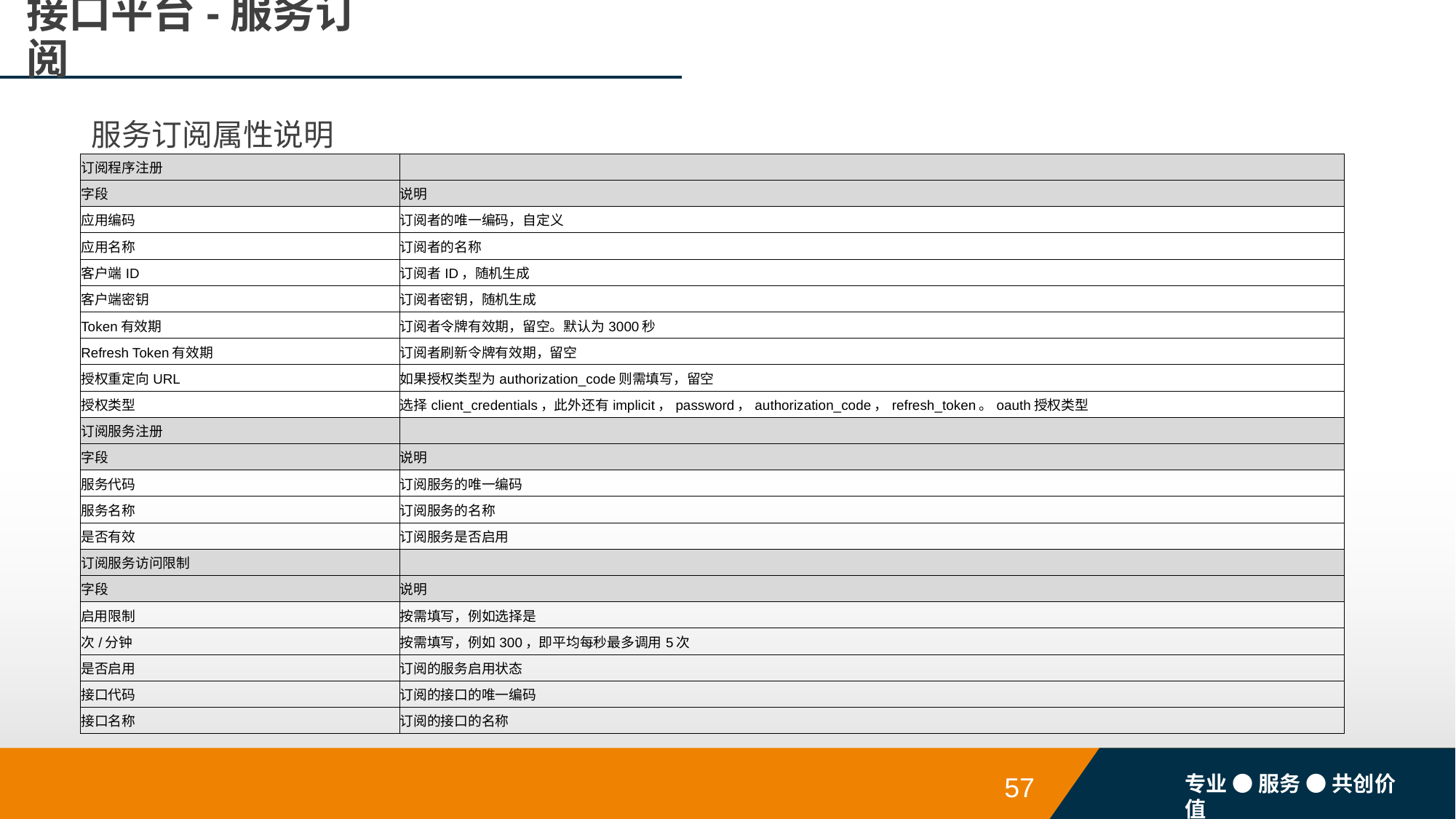

# 接口平台-服务订阅
服务订阅属性说明
| 订阅程序注册 |  |
| --- | --- |
| 字段 | 说明 |
| 应用编码 | 订阅者的唯一编码，自定义 |
| 应用名称 | 订阅者的名称 |
| 客户端ID | 订阅者ID，随机生成 |
| 客户端密钥 | 订阅者密钥，随机生成 |
| Token有效期 | 订阅者令牌有效期，留空。默认为3000秒 |
| Refresh Token有效期 | 订阅者刷新令牌有效期，留空 |
| 授权重定向URL | 如果授权类型为authorization\_code则需填写，留空 |
| 授权类型 | 选择client\_credentials，此外还有implicit，password，authorization\_code，refresh\_token。oauth授权类型 |
| 订阅服务注册 |  |
| 字段 | 说明 |
| 服务代码 | 订阅服务的唯一编码 |
| 服务名称 | 订阅服务的名称 |
| 是否有效 | 订阅服务是否启用 |
| 订阅服务访问限制 |  |
| 字段 | 说明 |
| 启用限制 | 按需填写，例如选择是 |
| 次/分钟 | 按需填写，例如300，即平均每秒最多调用5次 |
| 是否启用 | 订阅的服务启用状态 |
| 接口代码 | 订阅的接口的唯一编码 |
| 接口名称 | 订阅的接口的名称 |